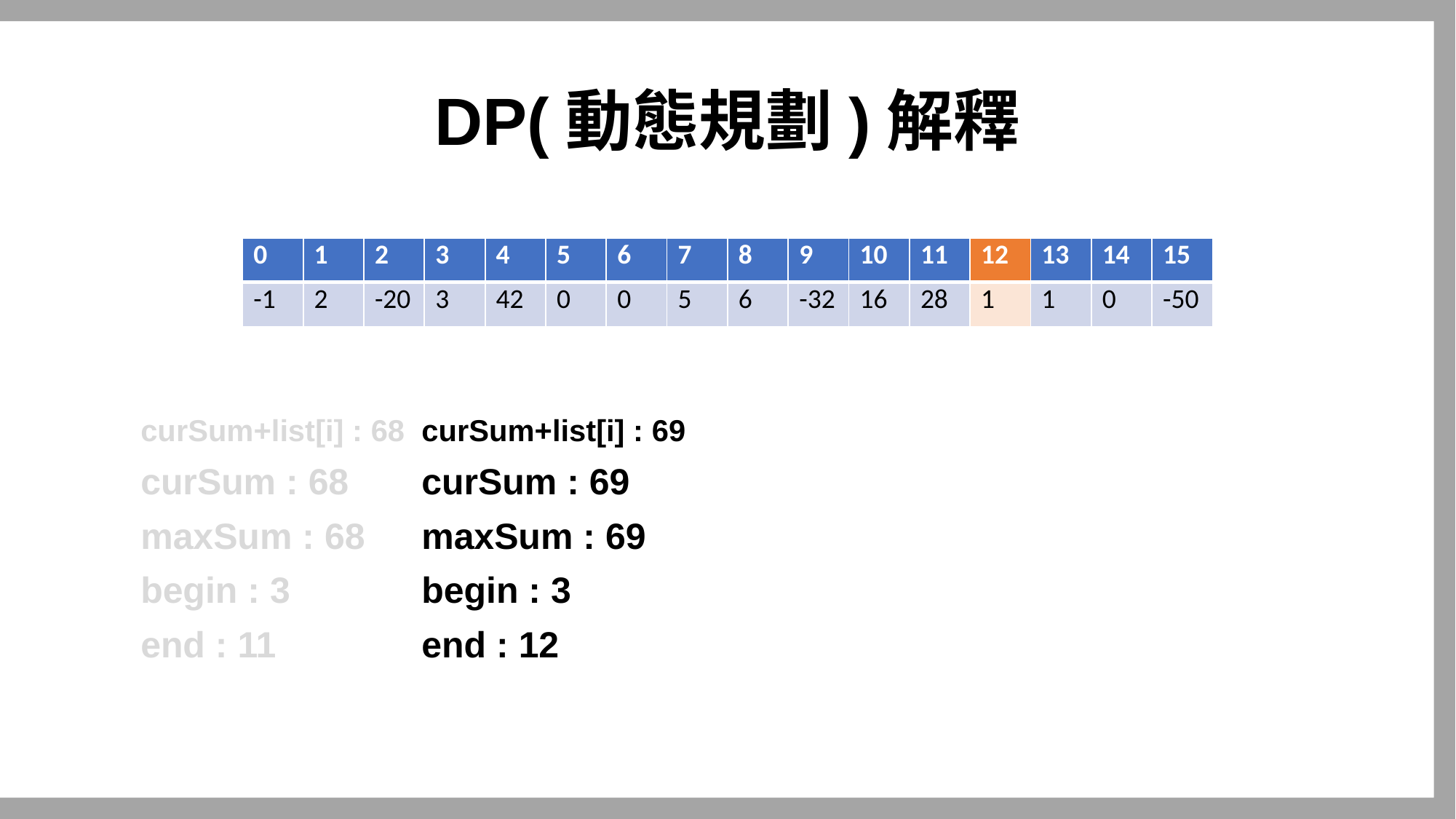

DP(動態規劃)解釋
| 0 | 1 | 2 | 3 | 4 | 5 | 6 | 7 | 8 | 9 | 10 | 11 | 12 | 13 | 14 | 15 |
| --- | --- | --- | --- | --- | --- | --- | --- | --- | --- | --- | --- | --- | --- | --- | --- |
| -1 | 2 | -20 | 3 | 42 | 0 | 0 | 5 | 6 | -32 | 16 | 28 | 1 | 1 | 0 | -50 |
curSum+list[i] : 56
curSum : 56
maxSum : 56
begin : 3
end : 8
curSum+list[i] : 24
curSum : 24
maxSum : 56
begin : 3
end : 8
curSum+list[i] : 40
curSum : 40
maxSum : 56
begin : 3
end : 8
curSum+list[i] : 68
curSum : 68
maxSum : 68
begin : 3
end : 11
curSum+list[i] : 69
curSum : 69
maxSum : 69
begin : 3
end : 12
curSum+list[i] : 70
curSum : 70
maxSum : 70
begin : 3
end : 13